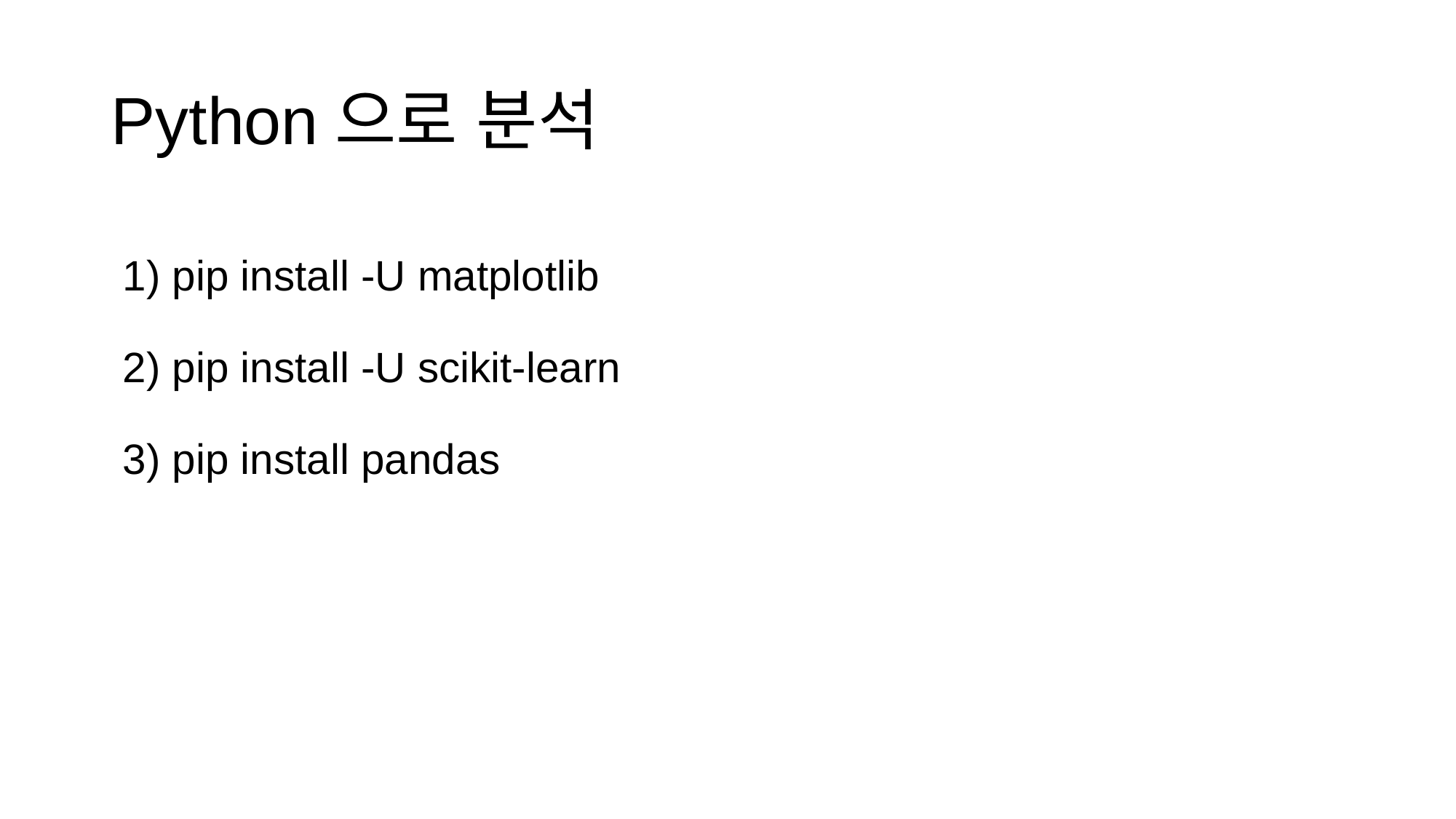

# Python으로 분석
 1) pip install -U matplotlib
 2) pip install -U scikit-learn
 3) pip install pandas